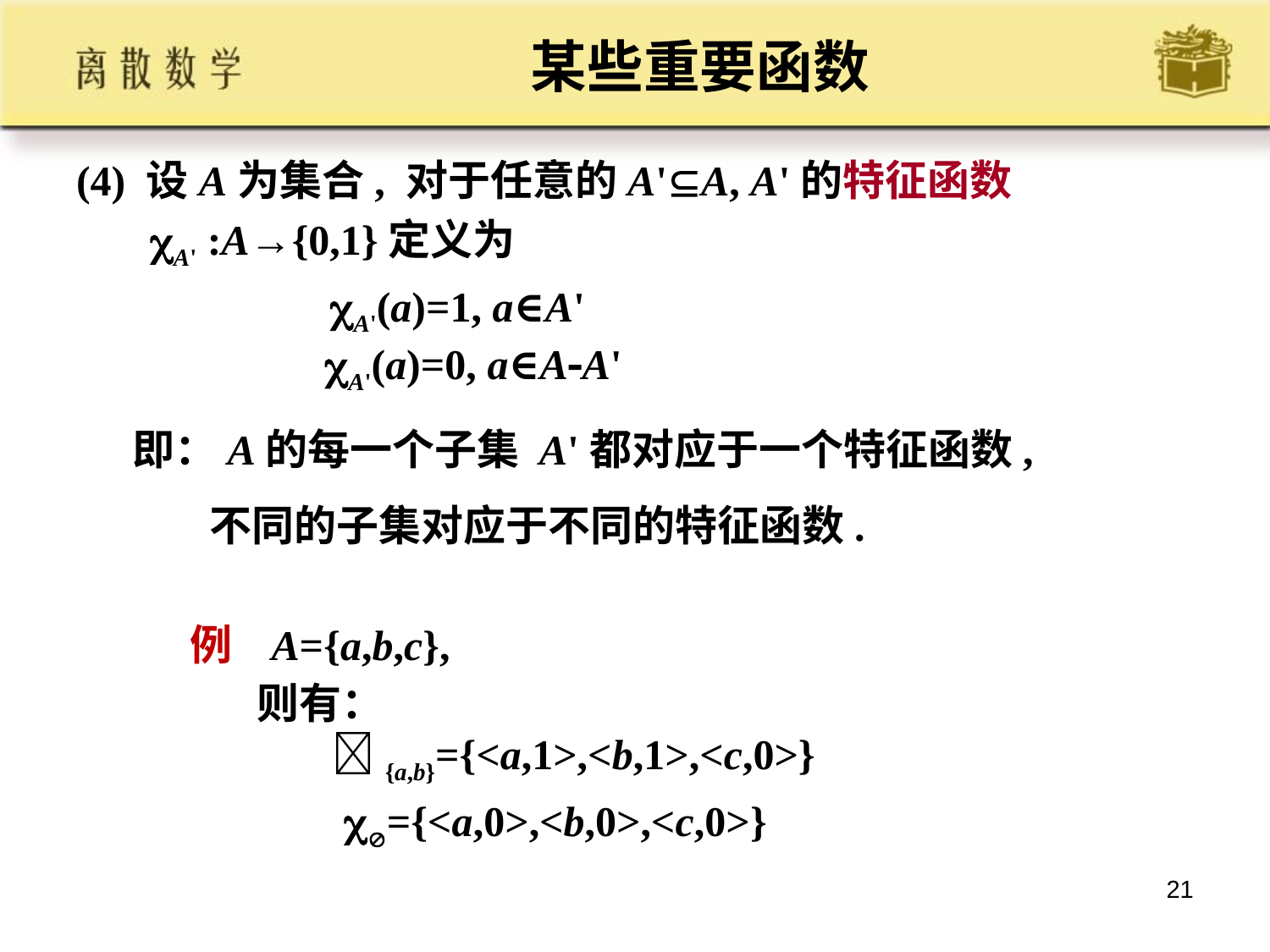

# 某些重要函数
(4) 设A为集合, 对于任意的A'⊆A, A'的特征函数
       χA' :A→{0,1}定义为
                        χA'(a)=1, a∈A'
                   χA'(a)=0, a∈A−A'
即：A的每一个子集 A'都对应于一个特征函数,
       不同的子集对应于不同的特征函数.

     例   A={a,b,c},
            则有：
                χ{a,b}={<a,1>,<b,1>,<c,0>}
                    χ∅={<a,0>,<b,0>,<c,0>}

21